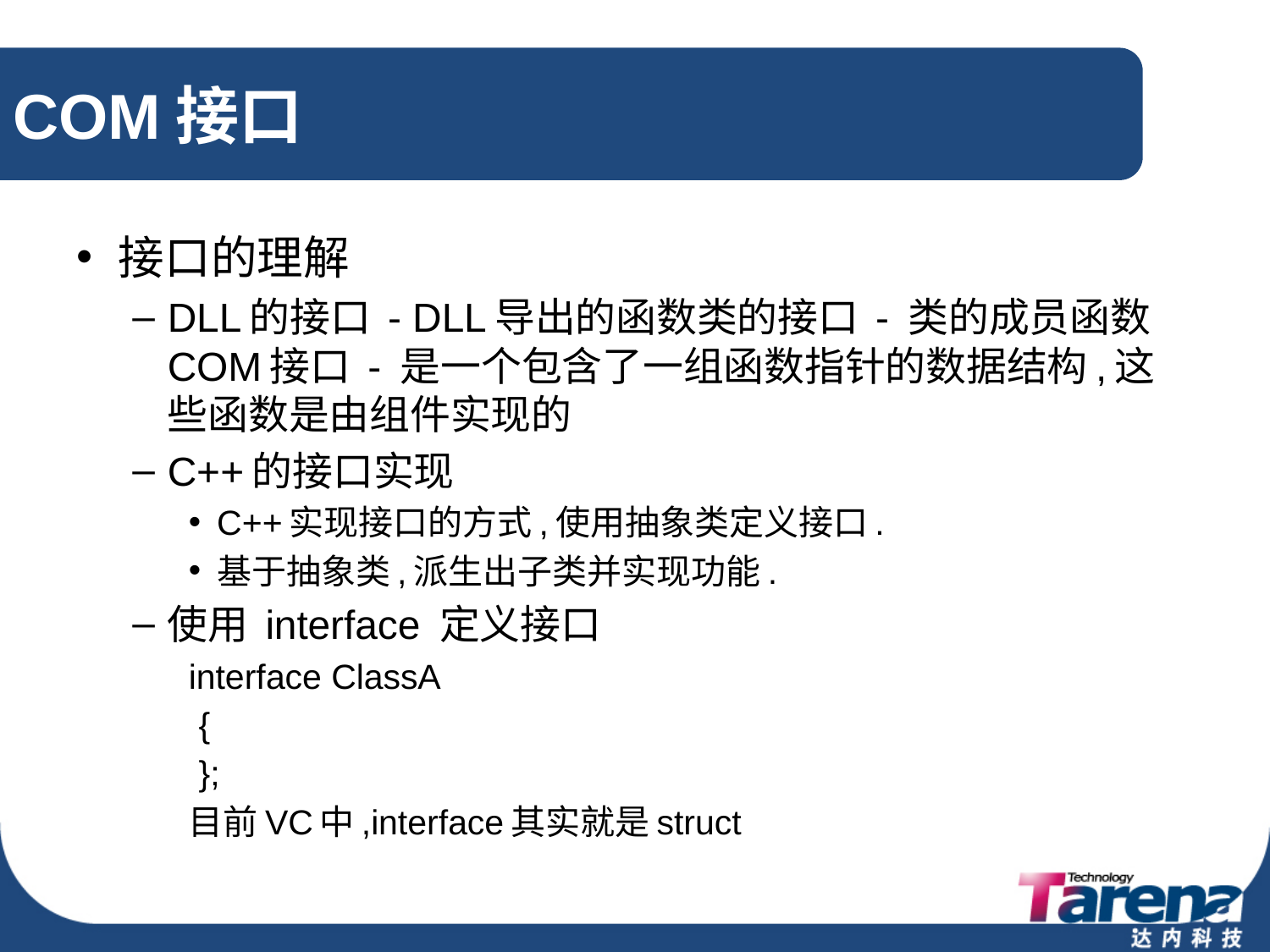

# COM接口
接口的理解
DLL的接口 - DLL导出的函数类的接口 - 类的成员函数COM接口 - 是一个包含了一组函数指针的数据结构,这些函数是由组件实现的
C++的接口实现
C++实现接口的方式,使用抽象类定义接口.
基于抽象类,派生出子类并实现功能.
使用 interface 定义接口
interface ClassA
 {
 };
目前VC中,interface其实就是struct